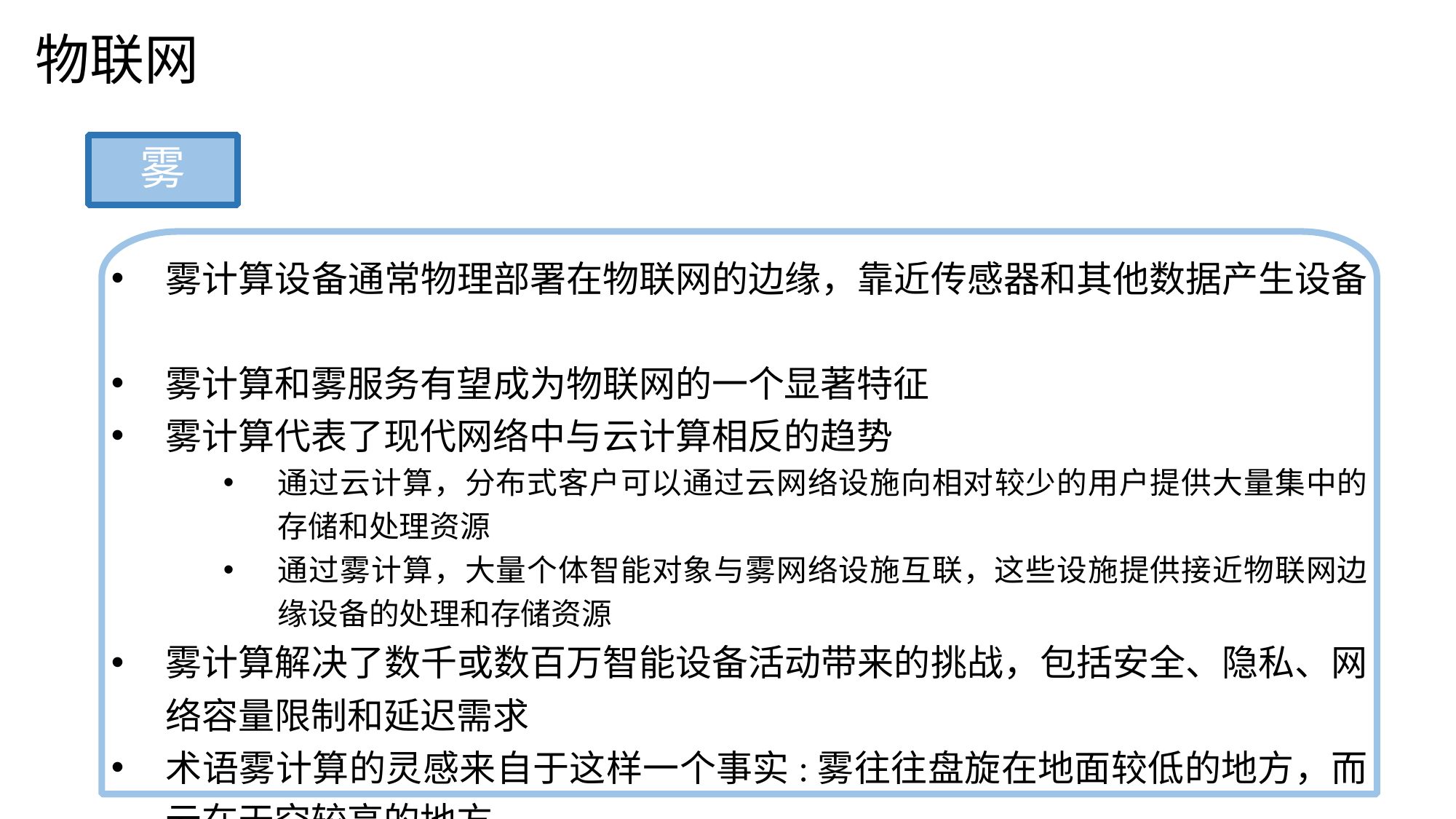

物联网

雾
雾计算设备通常物理部署在物联网的边缘，靠近传感器和其他数据产生设备
雾计算和雾服务有望成为物联网的一个显著特征
雾计算代表了现代网络中与云计算相反的趋势
通过云计算，分布式客户可以通过云网络设施向相对较少的用户提供大量集中的存储和处理资源
通过雾计算，大量个体智能对象与雾网络设施互联，这些设施提供接近物联网边缘设备的处理和存储资源
雾计算解决了数千或数百万智能设备活动带来的挑战，包括安全、隐私、网络容量限制和延迟需求
术语雾计算的灵感来自于这样一个事实:雾往往盘旋在地面较低的地方，而云在天空较高的地方